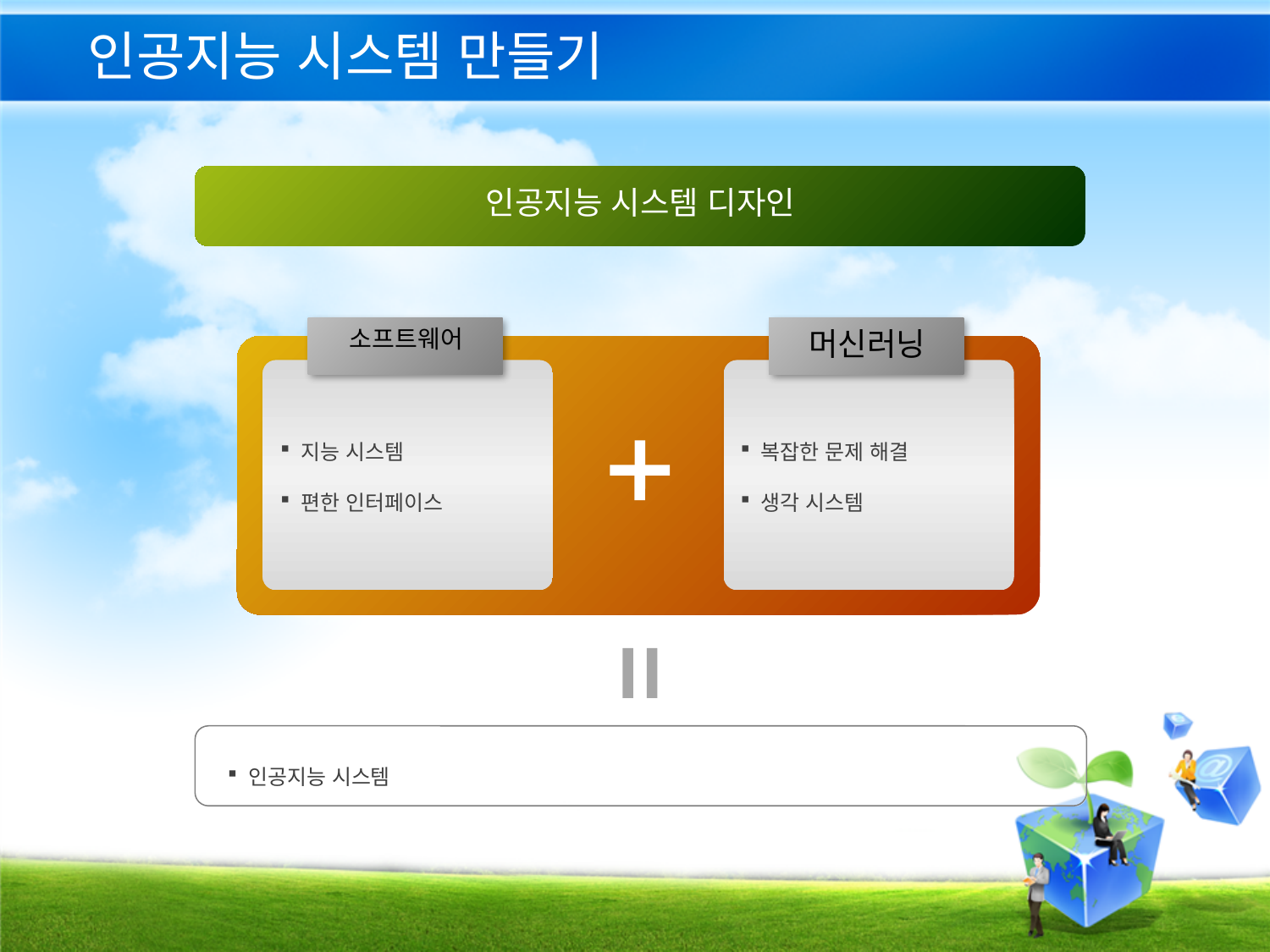

# 인공지능 시스템 만들기

인공지능 시스템 디자인

소프트웨어

머신러닝

 지능 시스템
 편한 인터페이스
 복잡한 문제 해결
 생각 시스템

 인공지능 시스템